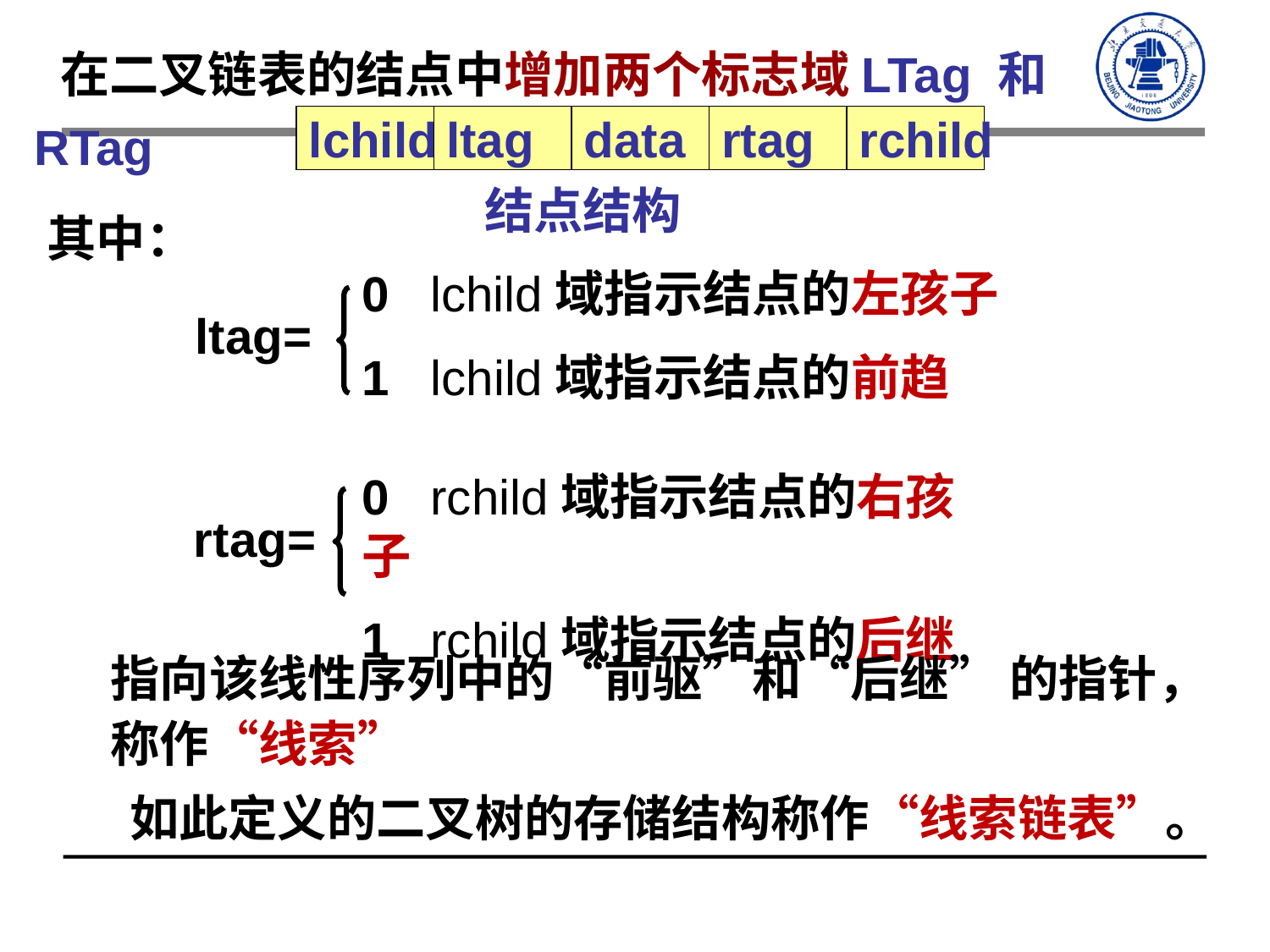

在二叉链表的结点中增加两个标志域LTag 和RTag
lchild
ltag
data
rtag
rchild

其中：
结点结构
0   lchild域指示结点的左孩子
1   lchild域指示结点的前趋

ltag=
0   rchild域指示结点的右孩子
1   rchild域指示结点的后继

rtag=
指向该线性序列中的“前驱”和“后继” 的指针，称作“线索”
  如此定义的二叉树的存储结构称作“线索链表”。